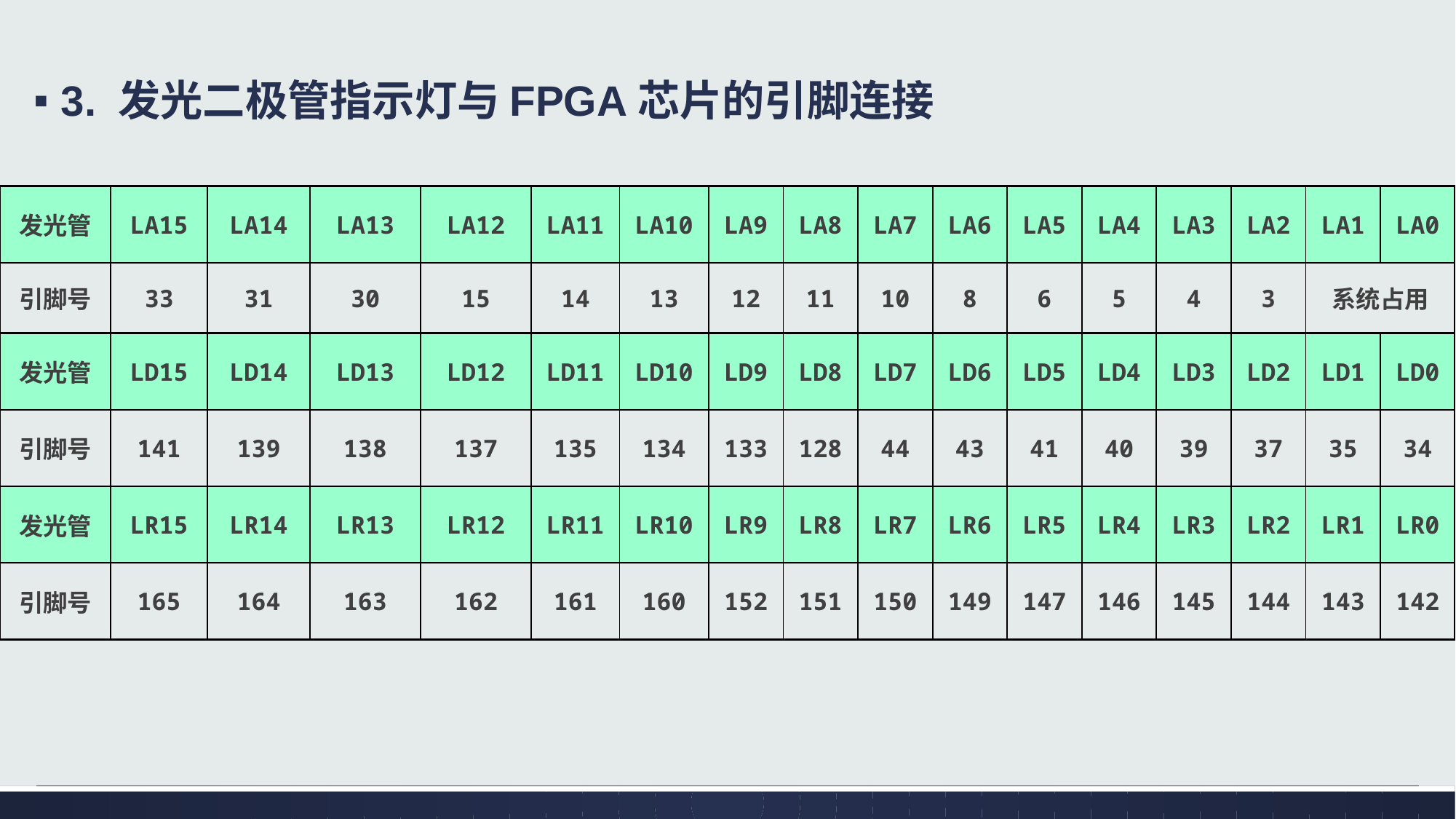

3. 发光二极管指示灯与FPGA芯片的引脚连接

| 发光管 | LA15 | LA14 | LA13 | LA12 | LA11 | LA10 | LA9 | LA8 | LA7 | LA6 | LA5 | LA4 | LA3 | LA2 | LA1 | LA0 |
| --- | --- | --- | --- | --- | --- | --- | --- | --- | --- | --- | --- | --- | --- | --- | --- | --- |
| 引脚号 | 33 | 31 | 30 | 15 | 14 | 13 | 12 | 11 | 10 | 8 | 6 | 5 | 4 | 3 | 系统占用 |  |
| 发光管 | LD15 | LD14 | LD13 | LD12 | LD11 | LD10 | LD9 | LD8 | LD7 | LD6 | LD5 | LD4 | LD3 | LD2 | LD1 | LD0 |
| 引脚号 | 141 | 139 | 138 | 137 | 135 | 134 | 133 | 128 | 44 | 43 | 41 | 40 | 39 | 37 | 35 | 34 |
| 发光管 | LR15 | LR14 | LR13 | LR12 | LR11 | LR10 | LR9 | LR8 | LR7 | LR6 | LR5 | LR4 | LR3 | LR2 | LR1 | LR0 |
| 引脚号 | 165 | 164 | 163 | 162 | 161 | 160 | 152 | 151 | 150 | 149 | 147 | 146 | 145 | 144 | 143 | 142 |